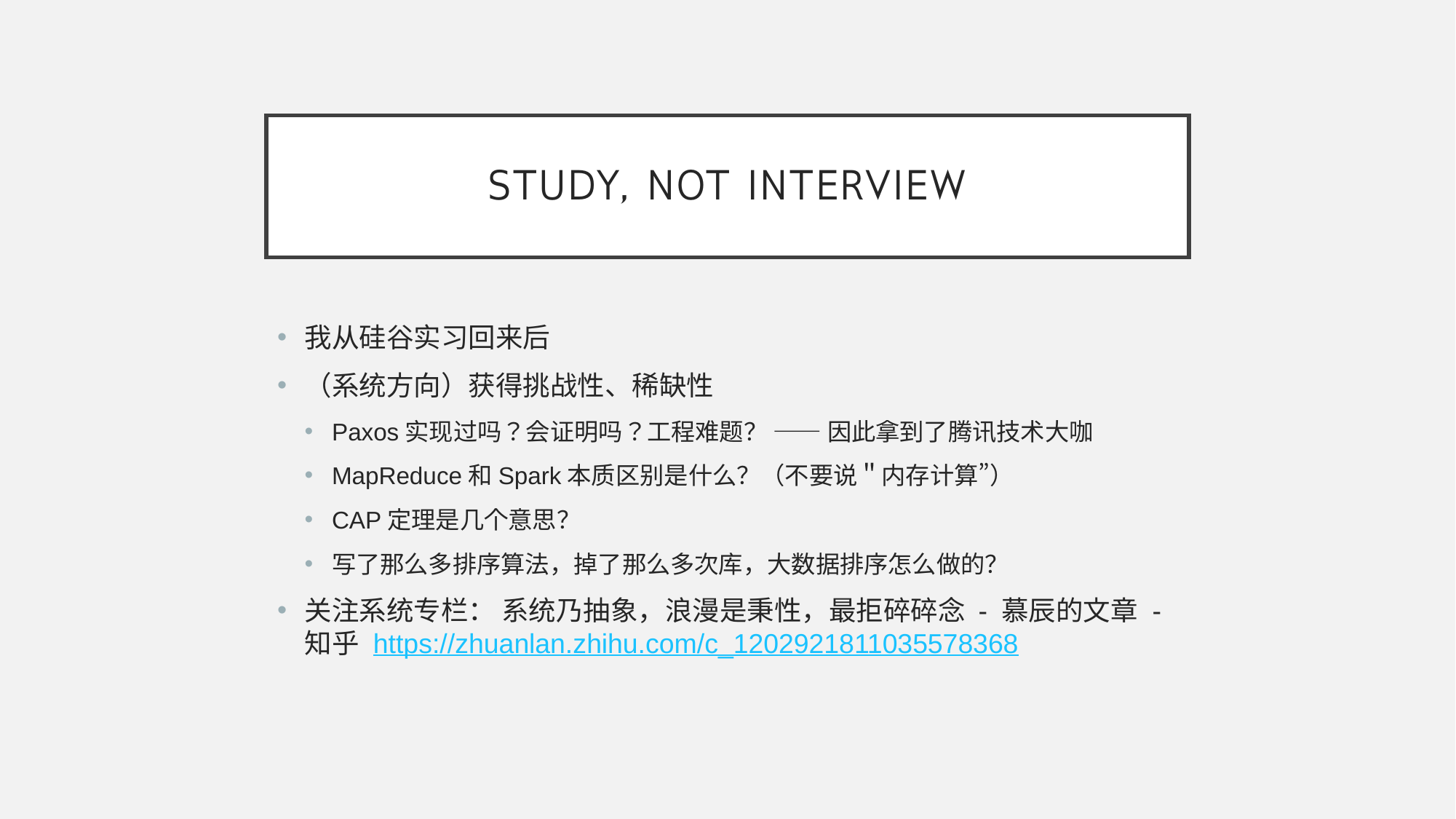

# Study, Not interview
我从硅谷实习回来后
（系统方向）获得挑战性、稀缺性
Paxos实现过吗？会证明吗？工程难题？ —— 因此拿到了腾讯技术大咖
MapReduce和Spark本质区别是什么？（不要说＂内存计算”）
CAP定理是几个意思？
写了那么多排序算法，掉了那么多次库，大数据排序怎么做的？
关注系统专栏： 系统乃抽象，浪漫是秉性，最拒碎碎念 - 慕辰的文章 - 知乎 https://zhuanlan.zhihu.com/c_1202921811035578368